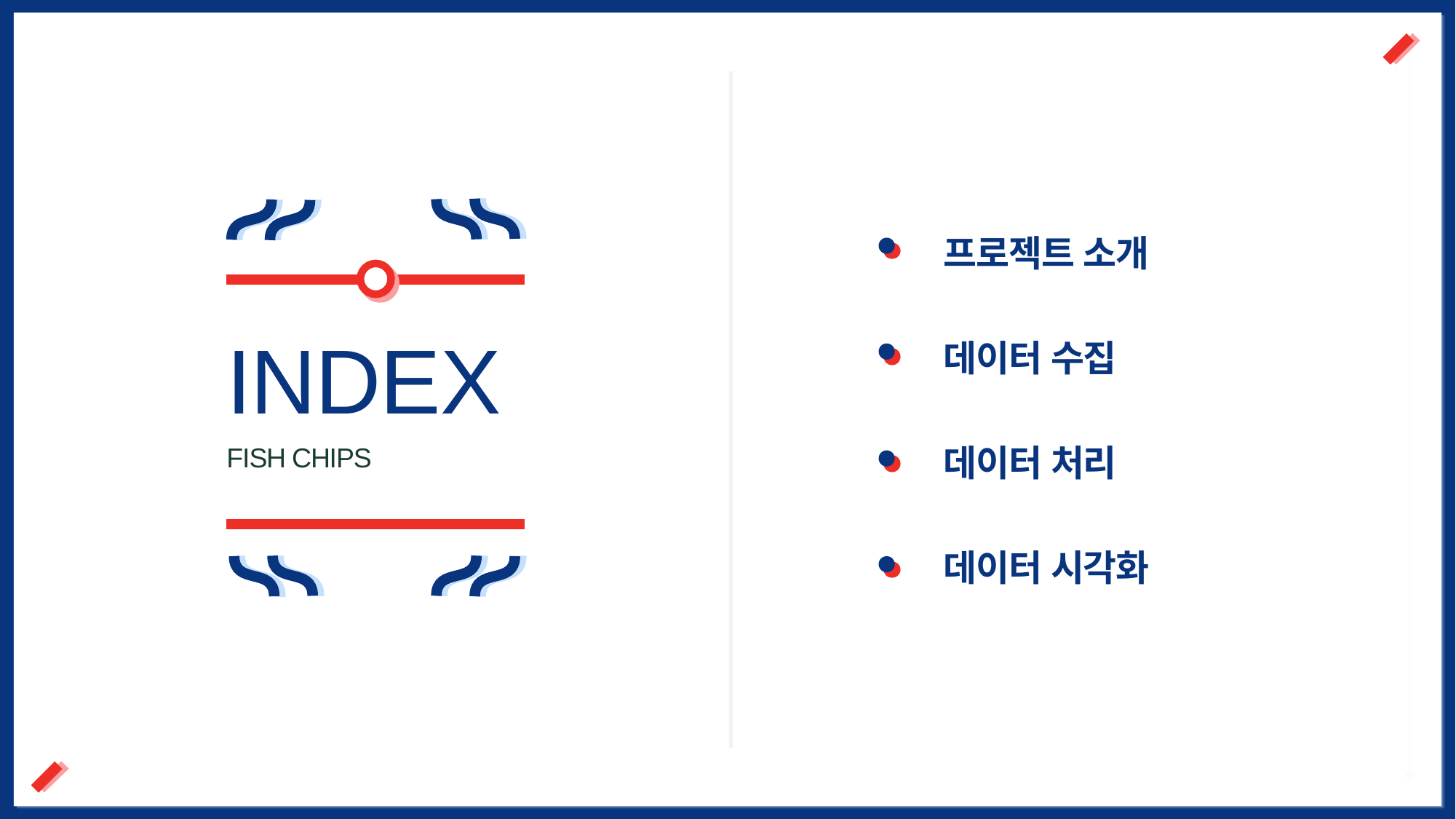

프로젝트 소개

데이터 수집

데이터 처리

데이터 시각화

INDEX

FISH CHIPS